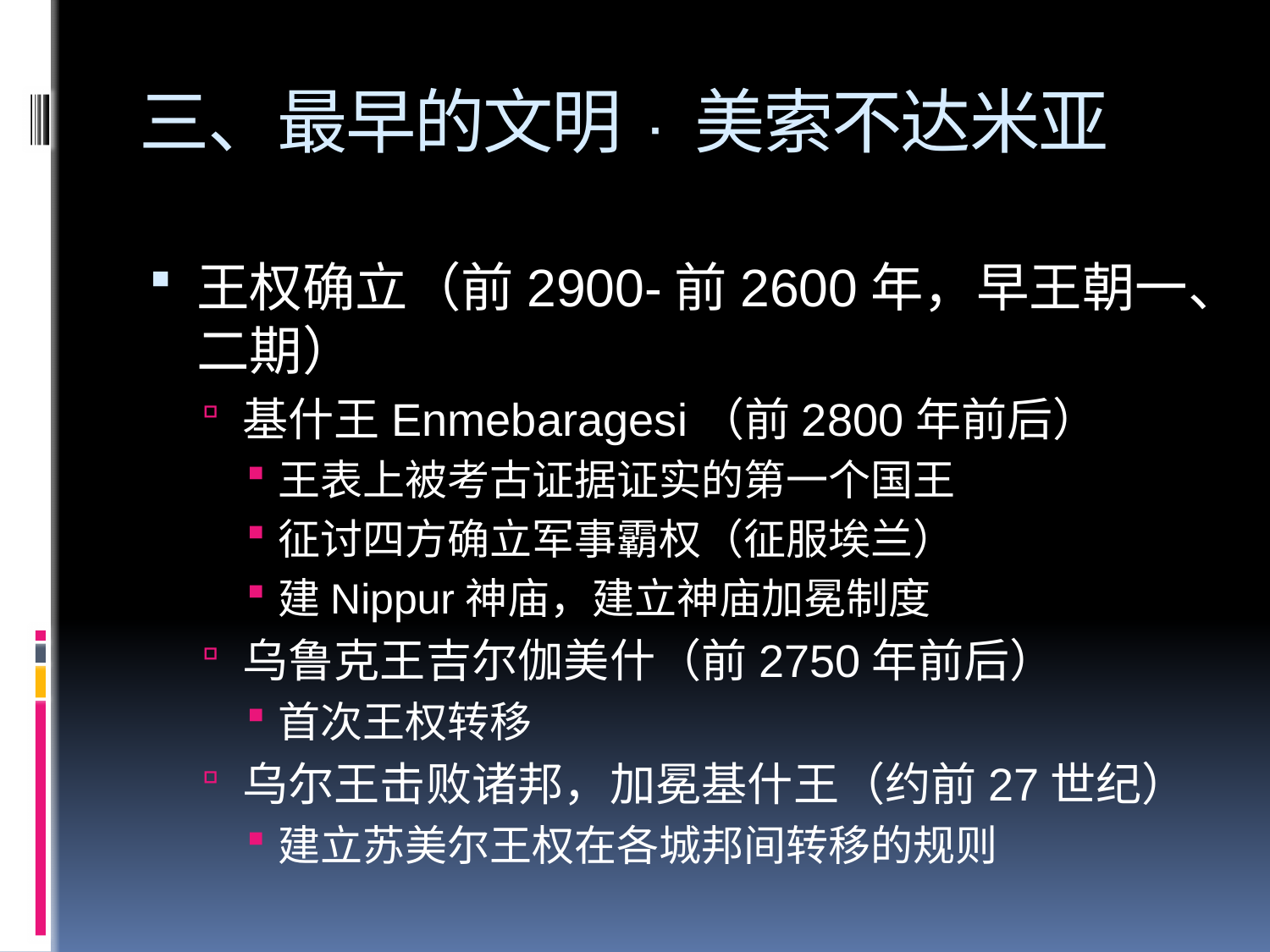

# 三、最早的文明·美索不达米亚
王权确立（前2900-前2600年，早王朝一、二期）
基什王Enmebaragesi（前2800年前后）
王表上被考古证据证实的第一个国王
征讨四方确立军事霸权（征服埃兰）
建Nippur神庙，建立神庙加冕制度
乌鲁克王吉尔伽美什（前2750年前后）
首次王权转移
乌尔王击败诸邦，加冕基什王（约前27世纪）
建立苏美尔王权在各城邦间转移的规则